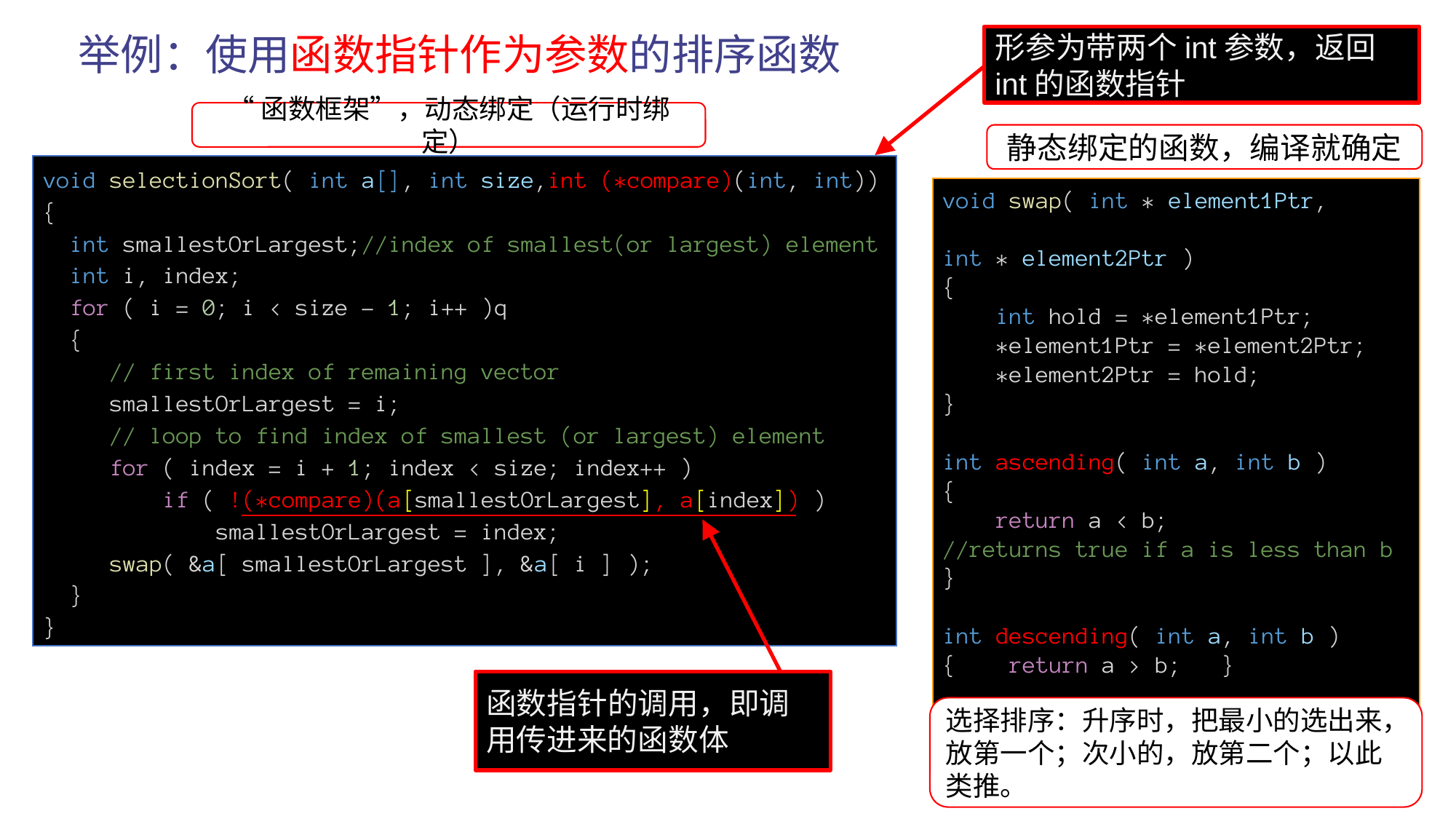

举例：使用函数指针作为参数的排序函数
形参为带两个int参数，返回int的函数指针
“函数框架”，动态绑定（运行时绑定）
静态绑定的函数，编译就确定
void selectionSort( int a[], int size,int (*compare)(int, int))
{
  int smallestOrLargest;//index of smallest(or largest) element
  int i, index;
  for ( i = 0; i < size - 1; i++ )q
  {
     // first index of remaining vector
     smallestOrLargest = i;
     // loop to find index of smallest (or largest) element
     for ( index = i + 1; index < size; index++ )
         if ( !(*compare)(a[smallestOrLargest], a[index]) )
             smallestOrLargest = index;
     swap( &a[ smallestOrLargest ], &a[ i ] );
  }
}
void swap( int * element1Ptr,
			int * element2Ptr )
{
    int hold = *element1Ptr;
    *element1Ptr = *element2Ptr;
    *element2Ptr = hold;
}
int ascending( int a, int b )
{
    return a < b;
//returns true if a is less than b
}
int descending( int a, int b )
{    return a > b;   }

函数指针的调用，即调用传进来的函数体
选择排序：升序时，把最小的选出来，放第一个；次小的，放第二个；以此类推。